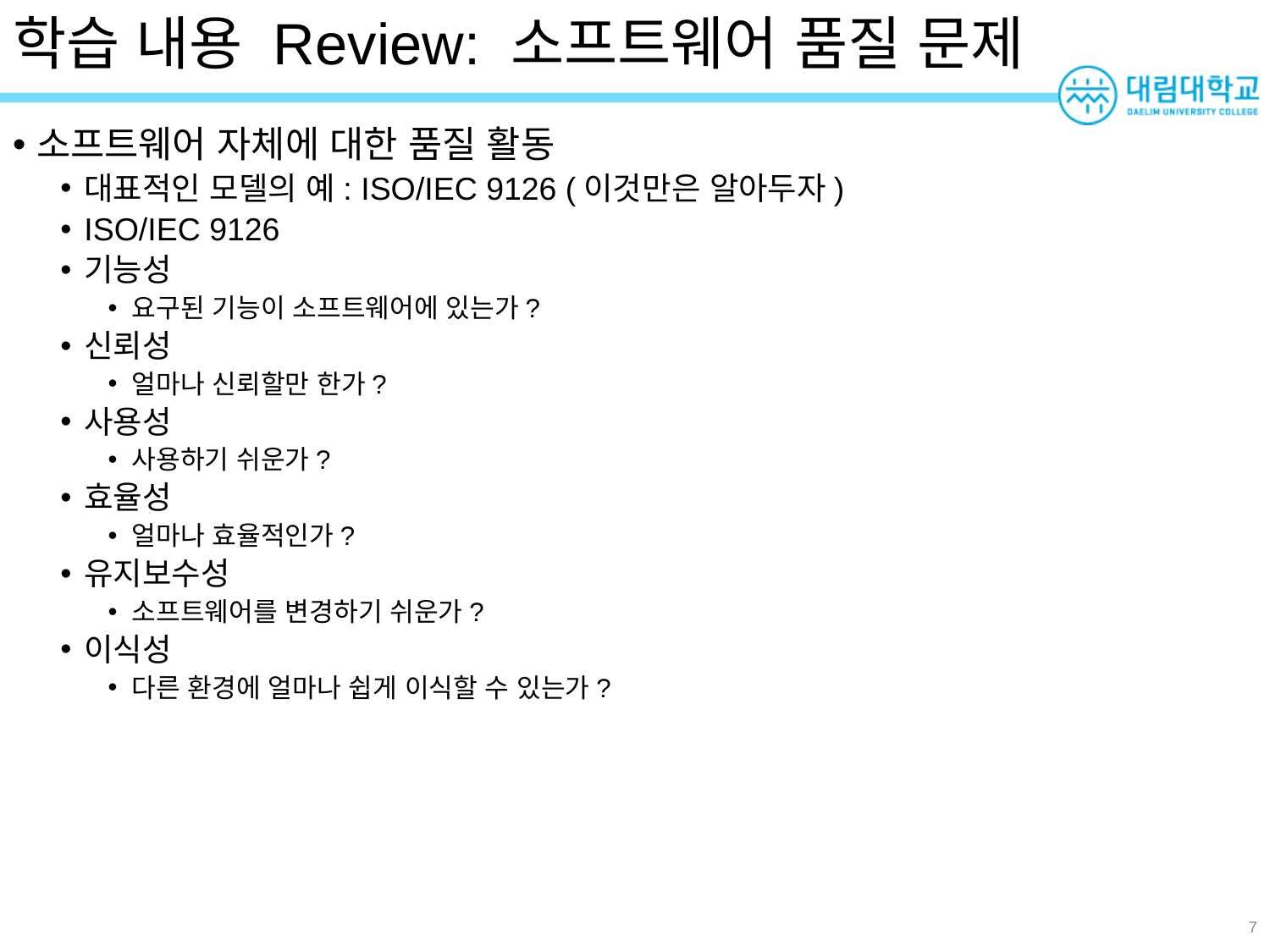

# 학습 내용 Review: 소프트웨어 품질 문제
소프트웨어 자체에 대한 품질 활동
대표적인 모델의 예: ISO/IEC 9126 (이것만은 알아두자)
ISO/IEC 9126
기능성
요구된 기능이 소프트웨어에 있는가?
신뢰성
얼마나 신뢰할만 한가?
사용성
사용하기 쉬운가?
효율성
얼마나 효율적인가?
유지보수성
소프트웨어를 변경하기 쉬운가?
이식성
다른 환경에 얼마나 쉽게 이식할 수 있는가?

7